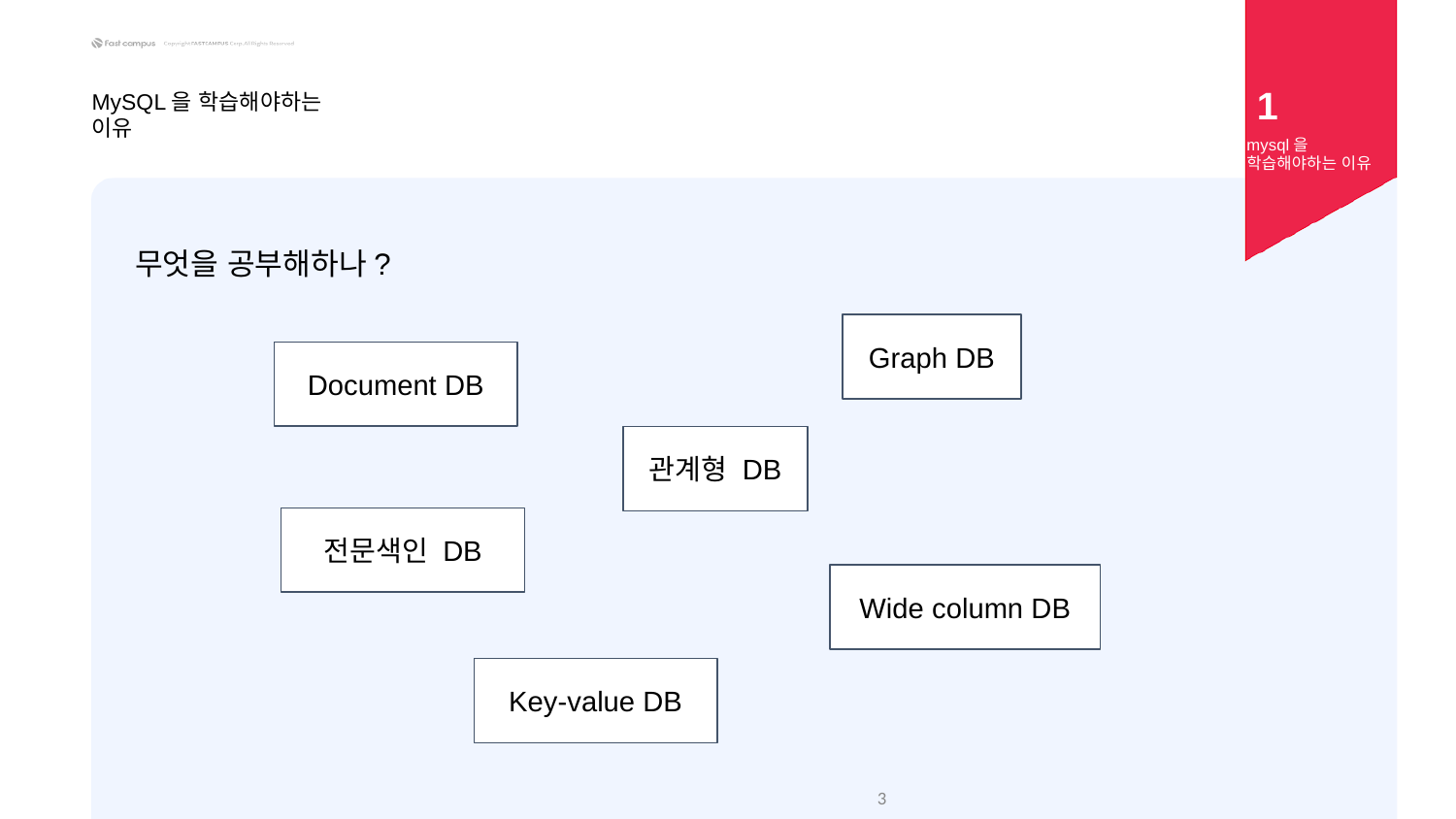

1
MySQL을 학습해야하는 이유
mysql을 학습해야하는 이유
무엇을 공부해하나?
Graph DB
Document DB
관계형 DB
전문색인 DB
Wide column DB
Key-value DB
3